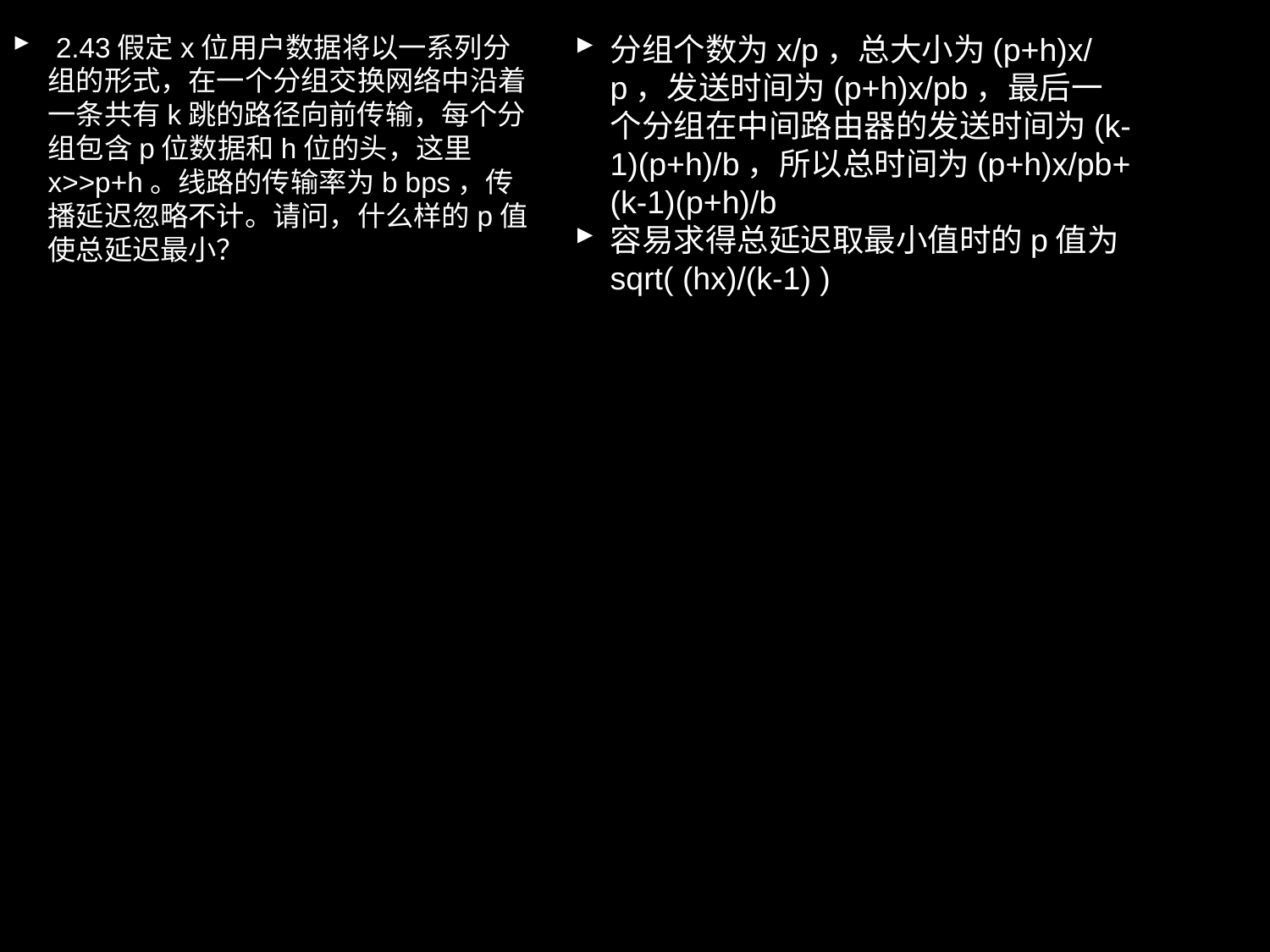

2.43假定x位用户数据将以一系列分组的形式，在一个分组交换网络中沿着一条共有k跳的路径向前传输，每个分组包含p位数据和h位的头，这里x>>p+h。线路的传输率为b bps，传播延迟忽略不计。请问，什么样的p值使总延迟最小？
分组个数为x/p，总大小为(p+h)x/p，发送时间为(p+h)x/pb，最后一个分组在中间路由器的发送时间为(k-1)(p+h)/b，所以总时间为(p+h)x/pb+(k-1)(p+h)/b
容易求得总延迟取最小值时的p值为  sqrt( (hx)/(k-1) )